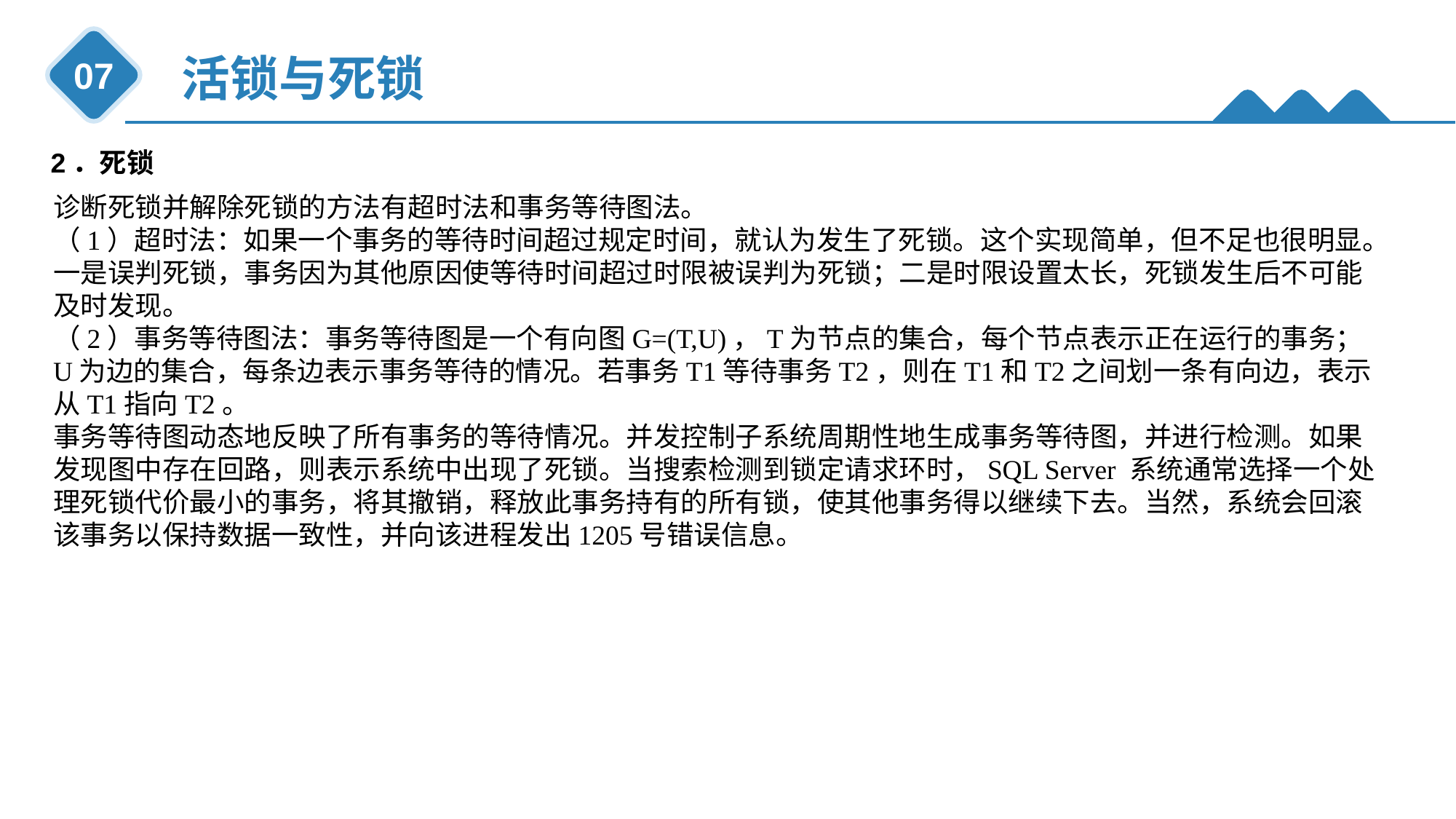

活锁与死锁
07

2．死锁
诊断死锁并解除死锁的方法有超时法和事务等待图法。
（1）超时法：如果一个事务的等待时间超过规定时间，就认为发生了死锁。这个实现简单，但不足也很明显。一是误判死锁，事务因为其他原因使等待时间超过时限被误判为死锁；二是时限设置太长，死锁发生后不可能及时发现。
（2）事务等待图法：事务等待图是一个有向图G=(T,U)，T为节点的集合，每个节点表示正在运行的事务；U为边的集合，每条边表示事务等待的情况。若事务T1等待事务T2，则在T1和T2之间划一条有向边，表示从T1指向T2。
事务等待图动态地反映了所有事务的等待情况。并发控制子系统周期性地生成事务等待图，并进行检测。如果发现图中存在回路，则表示系统中出现了死锁。当搜索检测到锁定请求环时，SQL Server 系统通常选择一个处理死锁代价最小的事务，将其撤销，释放此事务持有的所有锁，使其他事务得以继续下去。当然，系统会回滚该事务以保持数据一致性，并向该进程发出1205号错误信息。